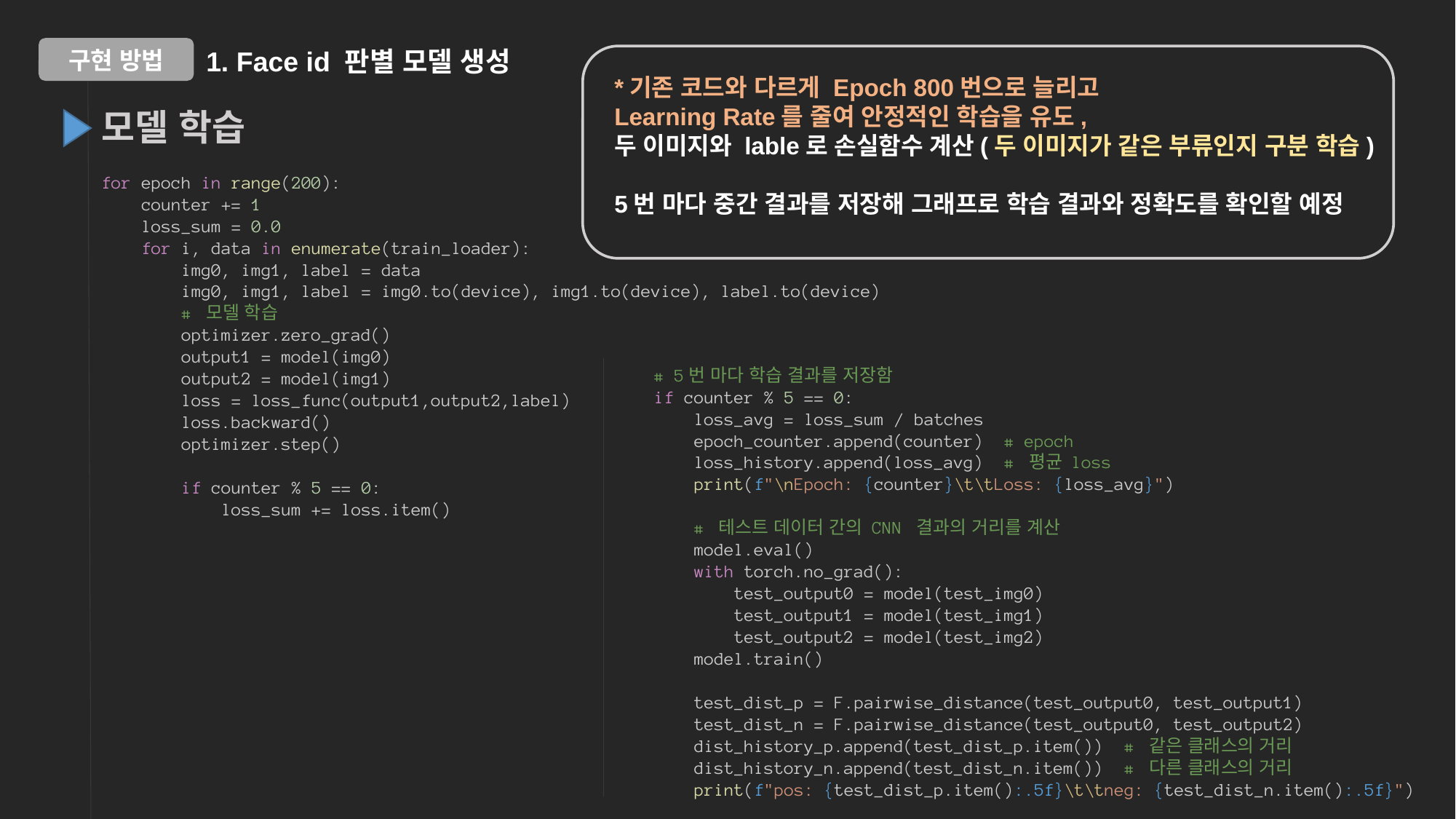

구현 방법
1. Face id 판별 모델 생성

*기존 코드와 다르게 Epoch 800번으로 늘리고
Learning Rate를 줄여 안정적인 학습을 유도,
두 이미지와 lable로 손실함수 계산(두 이미지가 같은 부류인지 구분 학습)

5번 마다 중간 결과를 저장해 그래프로 학습 결과와 정확도를 확인할 예정

모델 학습

for epoch in range(200):
    counter += 1
    loss_sum = 0.0
    for i, data in enumerate(train_loader):
        img0, img1, label = data
        img0, img1, label = img0.to(device), img1.to(device), label.to(device)
        # 모델 학습
        optimizer.zero_grad()
        output1 = model(img0)
        output2 = model(img1)
        loss = loss_func(output1,output2,label)
        loss.backward()
        optimizer.step()
        if counter % 5 == 0:
            loss_sum += loss.item()

    # 5번 마다 학습 결과를 저장함
    if counter % 5 == 0:
        loss_avg = loss_sum / batches
        epoch_counter.append(counter)  # epoch
        loss_history.append(loss_avg)  # 평균 loss
        print(f"\nEpoch: {counter}\t\tLoss: {loss_avg}")
        # 테스트 데이터 간의 CNN 결과의 거리를 계산
        model.eval()
        with torch.no_grad():
            test_output0 = model(test_img0)
            test_output1 = model(test_img1)
            test_output2 = model(test_img2)
        model.train()
        test_dist_p = F.pairwise_distance(test_output0, test_output1)
        test_dist_n = F.pairwise_distance(test_output0, test_output2)
        dist_history_p.append(test_dist_p.item())  # 같은 클래스의 거리
        dist_history_n.append(test_dist_n.item())  # 다른 클래스의 거리
        print(f"pos: {test_dist_p.item():.5f}\t\tneg: {test_dist_n.item():.5f}")